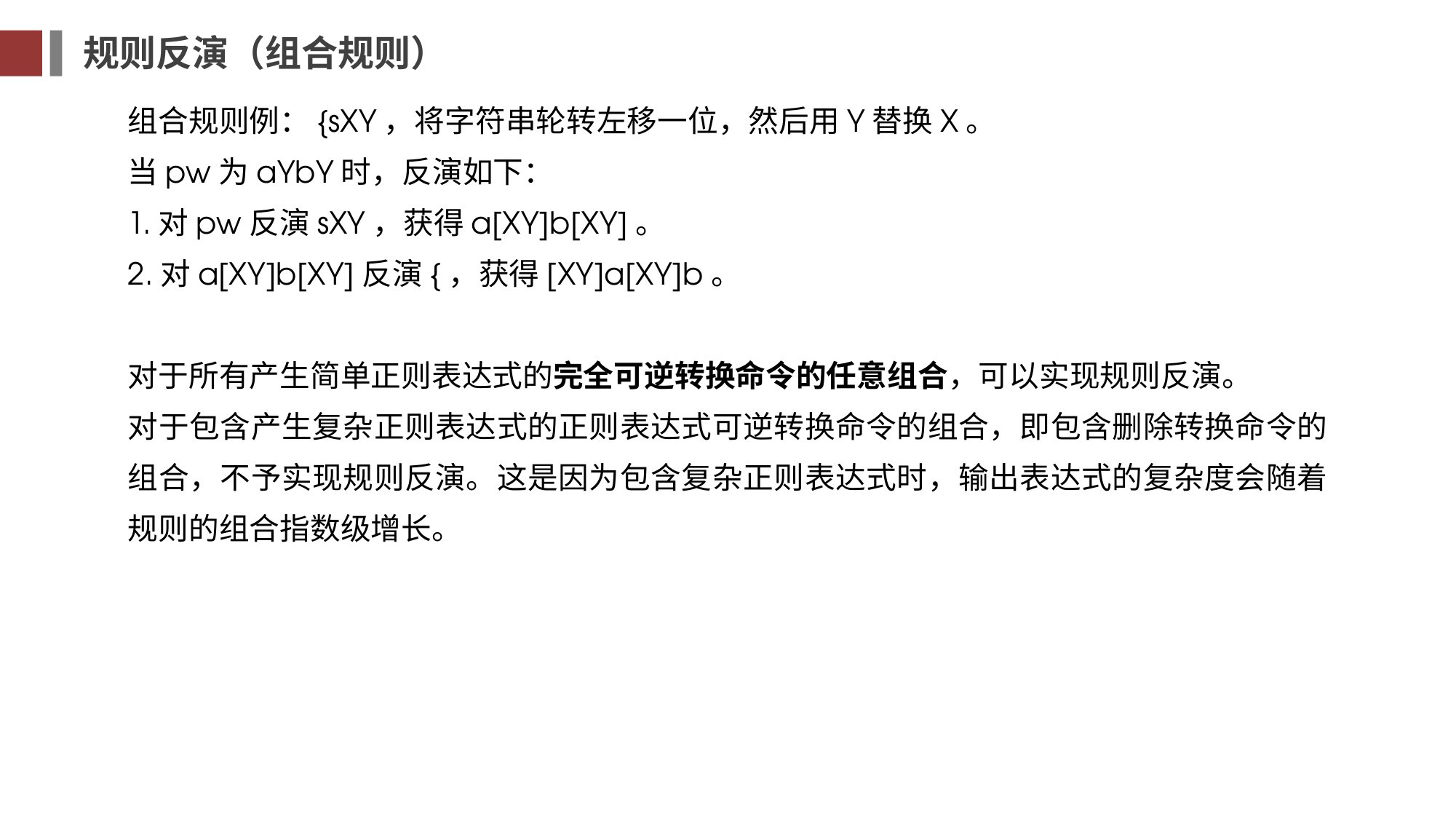

规则反演（组合规则）

组合规则例：{sXY，将字符串轮转左移一位，然后用Y替换X。
当pw为aYbY时，反演如下：
1.对pw反演sXY，获得a[XY]b[XY]。
2.对a[XY]b[XY]反演{，获得[XY]a[XY]b。

对于所有产生简单正则表达式的完全可逆转换命令的任意组合，可以实现规则反演。
对于包含产生复杂正则表达式的正则表达式可逆转换命令的组合，即包含删除转换命令的组合，不予实现规则反演。这是因为包含复杂正则表达式时，输出表达式的复杂度会随着规则的组合指数级增长。